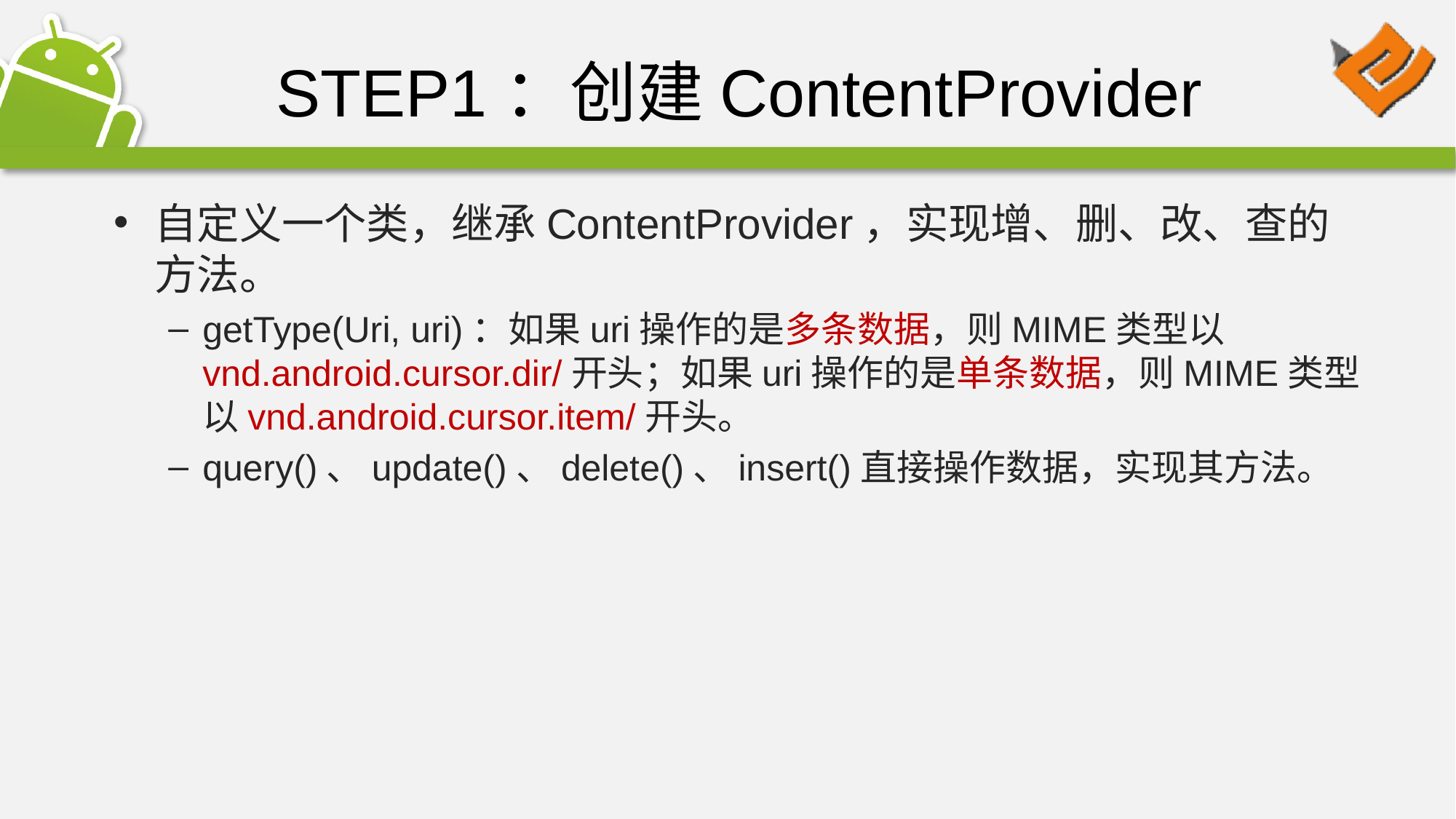

# STEP1：创建ContentProvider
自定义一个类，继承ContentProvider，实现增、删、改、查的方法。
getType(Uri, uri)：如果uri操作的是多条数据，则MIME类型以vnd.android.cursor.dir/开头；如果uri操作的是单条数据，则MIME类型以vnd.android.cursor.item/开头。
query()、update()、delete()、insert()直接操作数据，实现其方法。